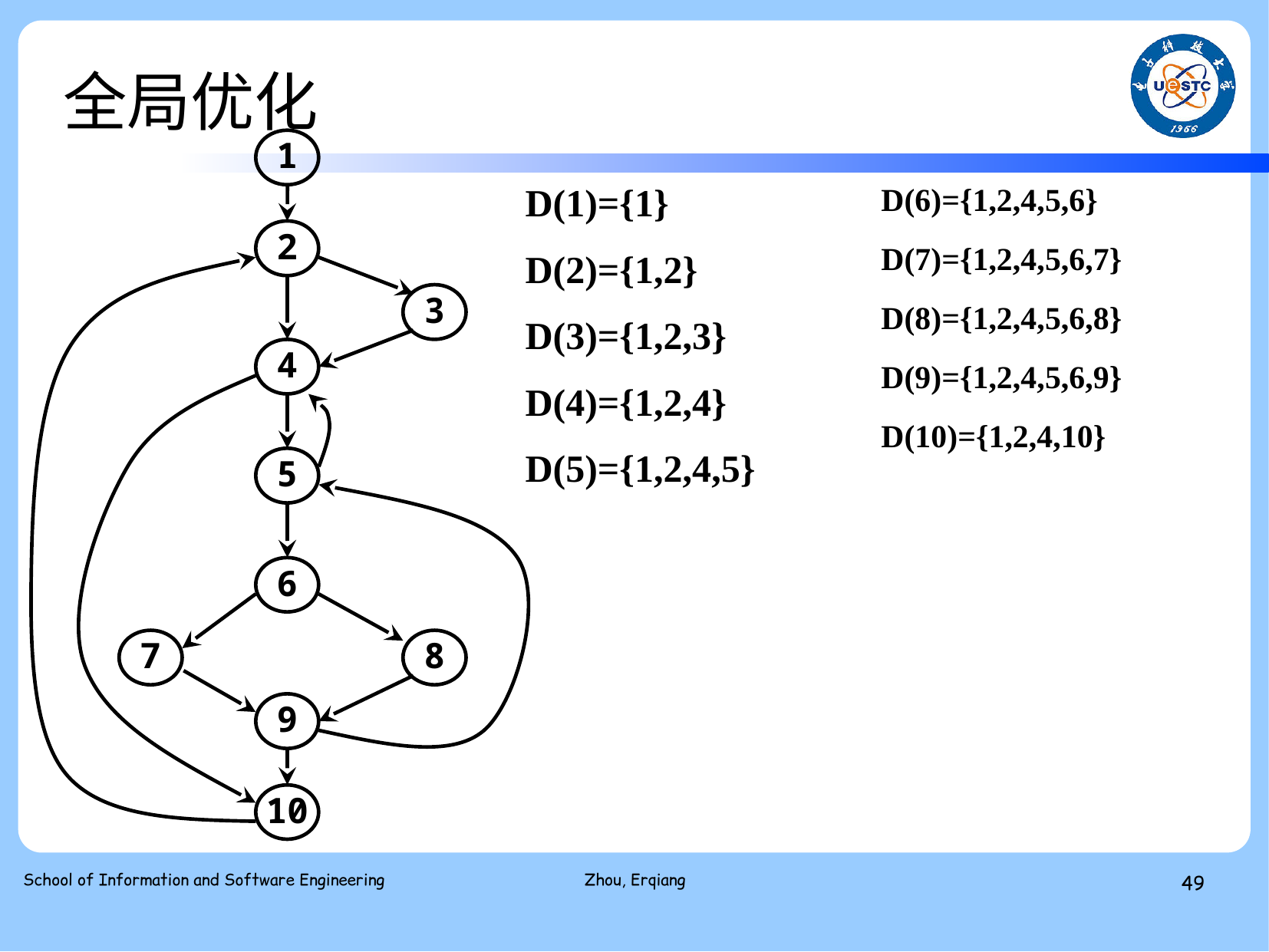

全局优化
1
D(6)={1,2,4,5,6}
D(7)={1,2,4,5,6,7}
D(8)={1,2,4,5,6,8}
D(9)={1,2,4,5,6,9}
D(10)={1,2,4,10}
# D(1)={1}
D(2)={1,2}
D(3)={1,2,3}
D(4)={1,2,4}
D(5)={1,2,4,5}

2

3

4

5

6

7
8

9

10
 School of Information and Software Engineering
Zhou, Erqiang
49